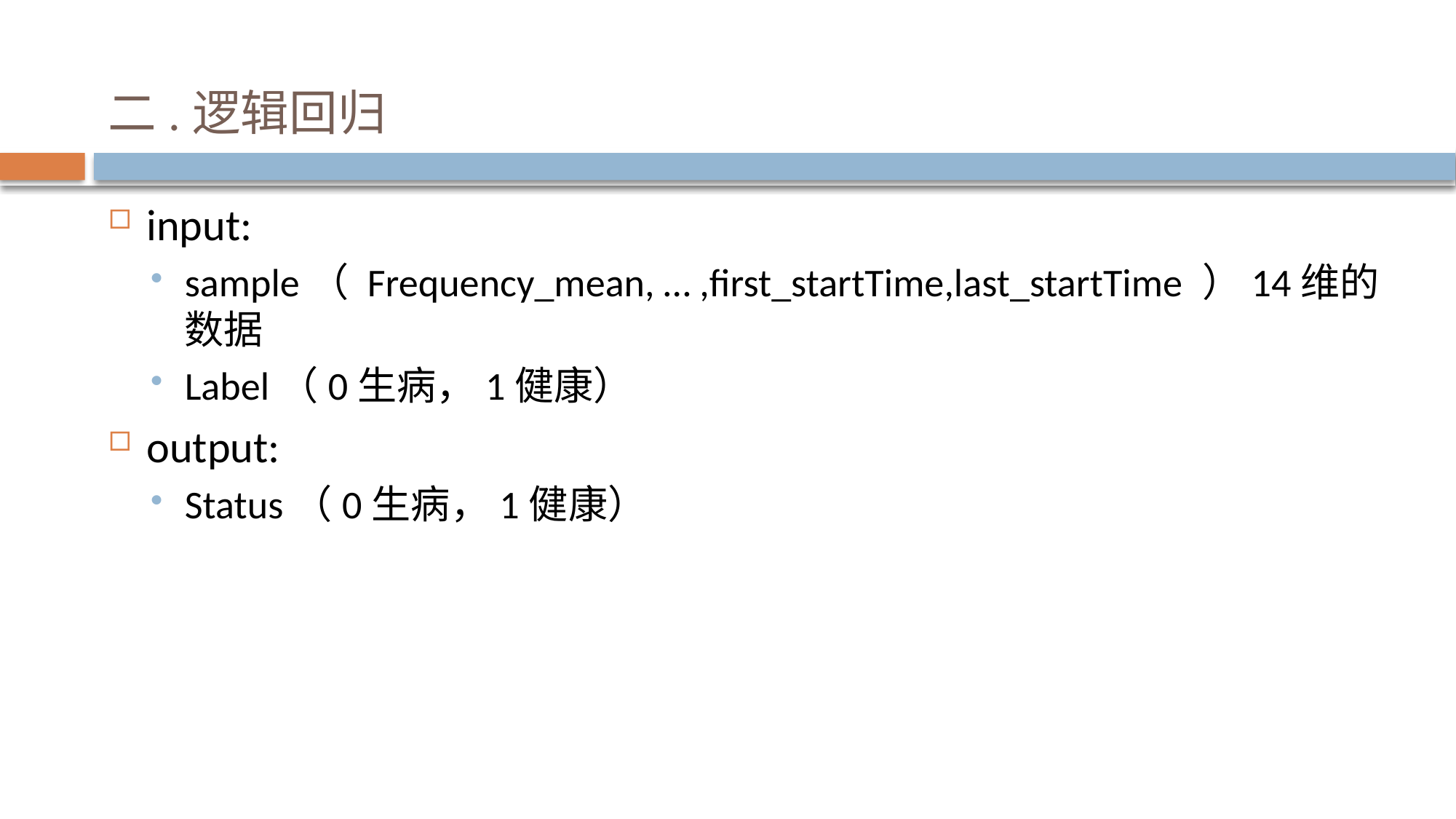

# 二.逻辑回归
input:
sample（ Frequency_mean, … ,first_startTime,last_startTime ）14维的数据
Label（0生病，1健康）
output:
Status（0生病，1健康）